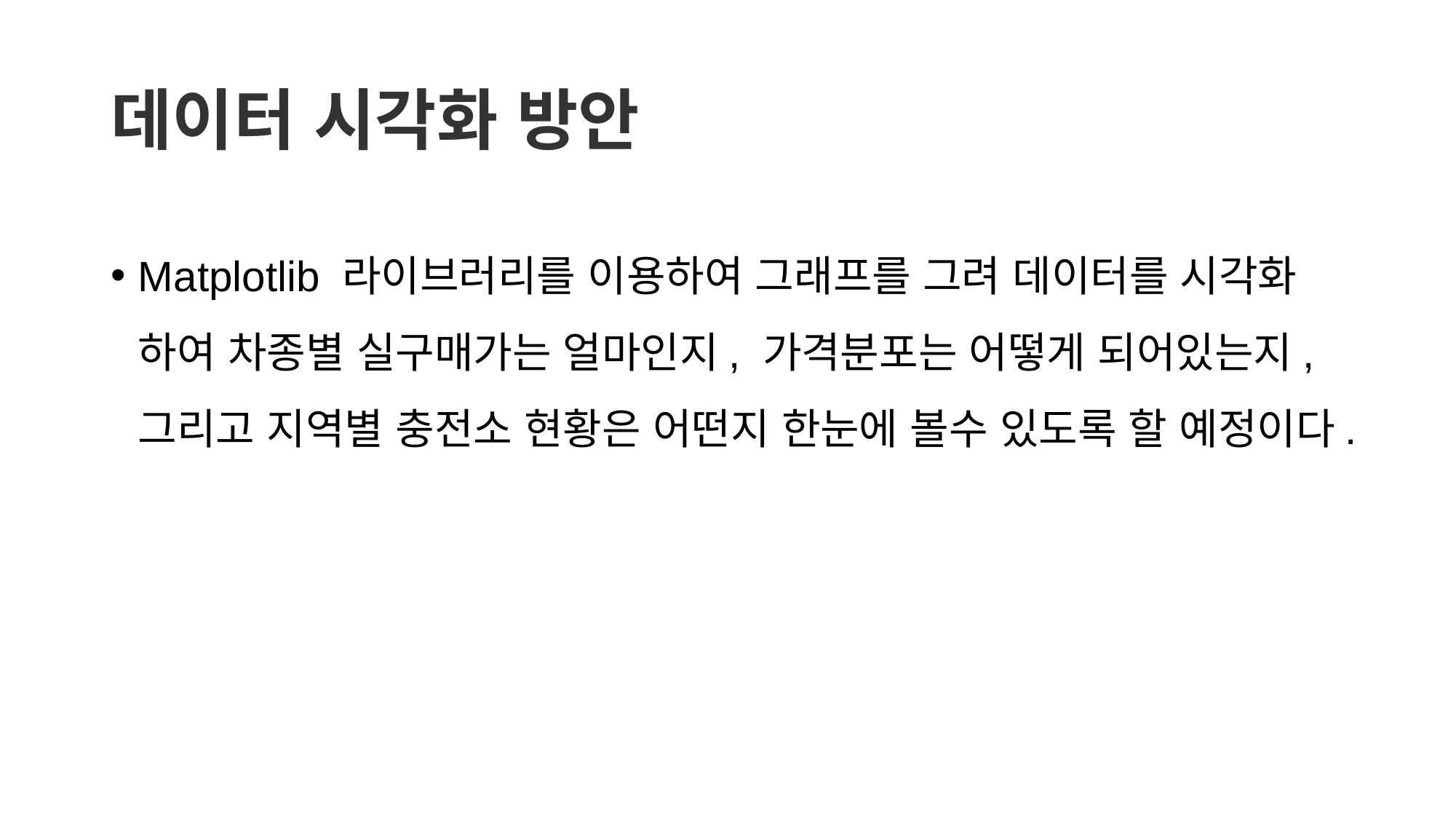

# 데이터 시각화 방안
Matplotlib 라이브러리를 이용하여 그래프를 그려 데이터를 시각화 하여 차종별 실구매가는 얼마인지, 가격분포는 어떻게 되어있는지, 그리고 지역별 충전소 현황은 어떤지 한눈에 볼수 있도록 할 예정이다.